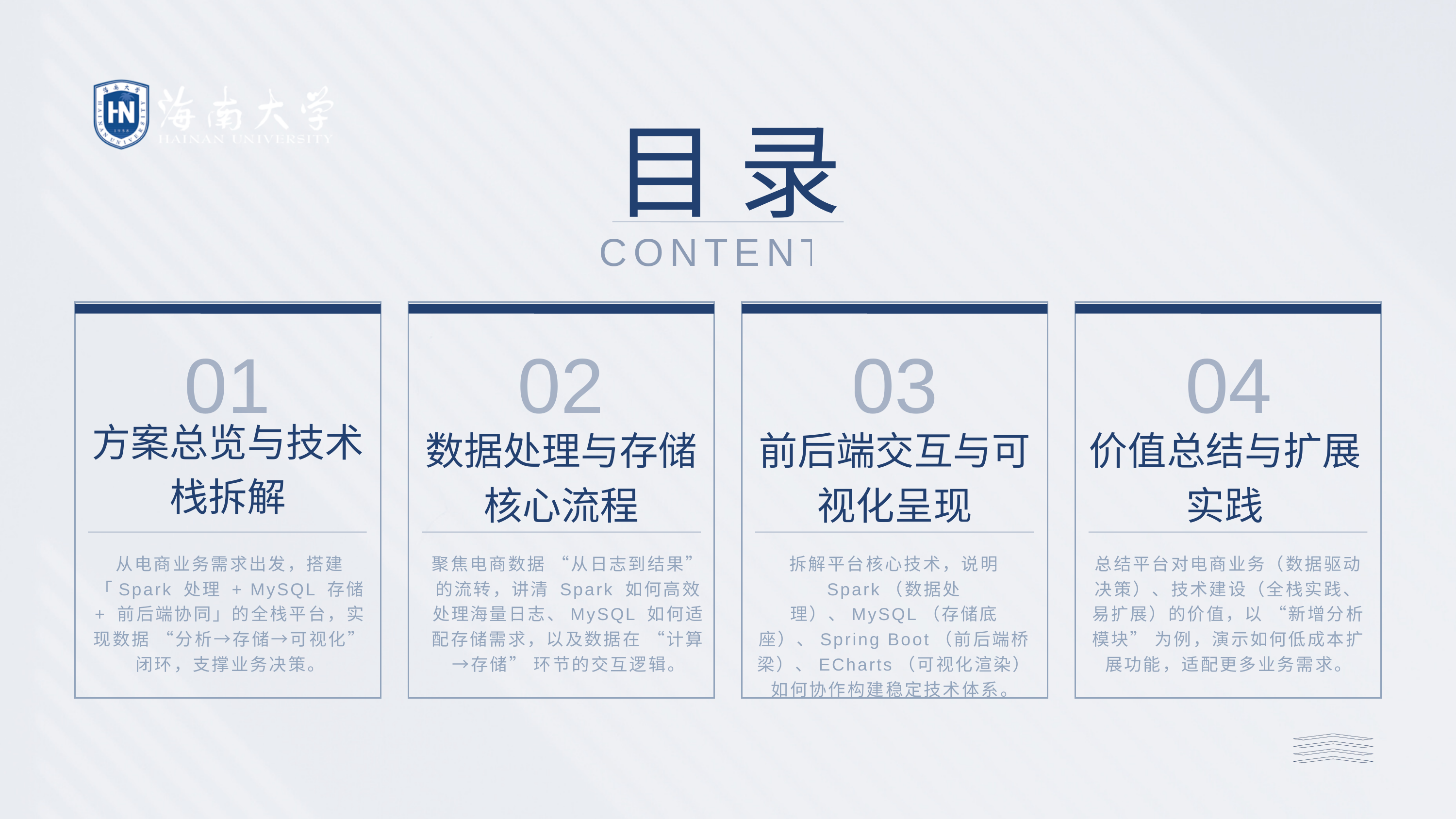

目录
CONTENTS

01
02
03
04
方案总览与技术栈拆解
数据处理与存储核心流程
前后端交互与可视化呈现
价值总结与扩展实践

从电商业务需求出发，搭建「Spark 处理 + MySQL 存储 + 前后端协同」的全栈平台，实现数据 “分析→存储→可视化” 闭环，支撑业务决策。
聚焦电商数据 “从日志到结果” 的流转，讲清 Spark 如何高效处理海量日志、MySQL 如何适配存储需求，以及数据在 “计算→存储” 环节的交互逻辑。
拆解平台核心技术，说明 Spark（数据处理）、MySQL（存储底座）、Spring Boot（前后端桥梁）、ECharts（可视化渲染）如何协作构建稳定技术体系。
总结平台对电商业务（数据驱动决策）、技术建设（全栈实践、易扩展）的价值，以 “新增分析模块” 为例，演示如何低成本扩展功能，适配更多业务需求。